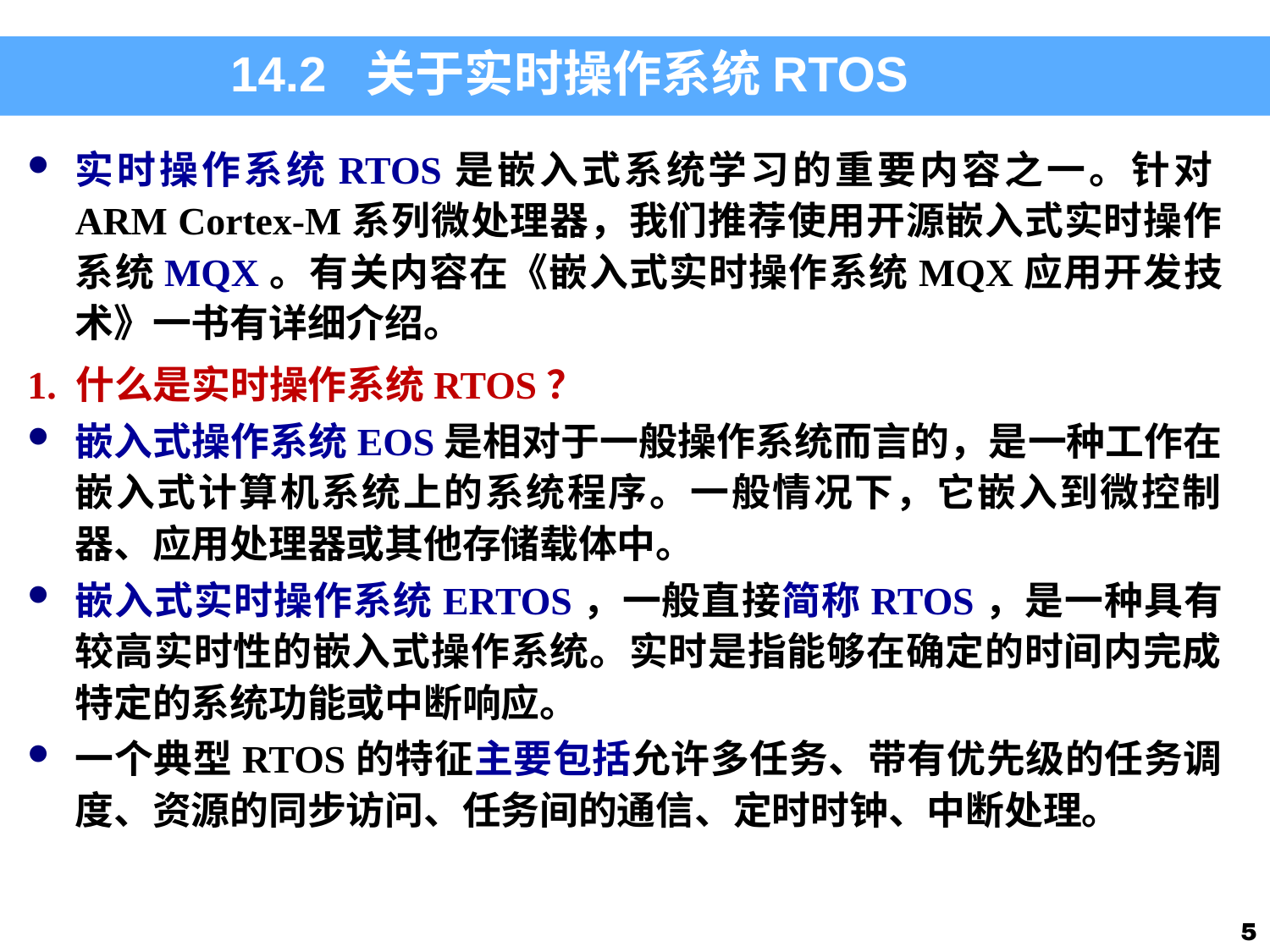

14.2  关于实时操作系统RTOS
实时操作系统RTOS是嵌入式系统学习的重要内容之一。针对ARM Cortex-M系列微处理器，我们推荐使用开源嵌入式实时操作系统MQX。有关内容在《嵌入式实时操作系统MQX应用开发技术》一书有详细介绍。
1. 什么是实时操作系统RTOS？
嵌入式操作系统EOS是相对于一般操作系统而言的，是一种工作在嵌入式计算机系统上的系统程序。一般情况下，它嵌入到微控制器、应用处理器或其他存储载体中。
嵌入式实时操作系统ERTOS，一般直接简称RTOS，是一种具有较高实时性的嵌入式操作系统。实时是指能够在确定的时间内完成特定的系统功能或中断响应。
一个典型RTOS的特征主要包括允许多任务、带有优先级的任务调度、资源的同步访问、任务间的通信、定时时钟、中断处理。
5